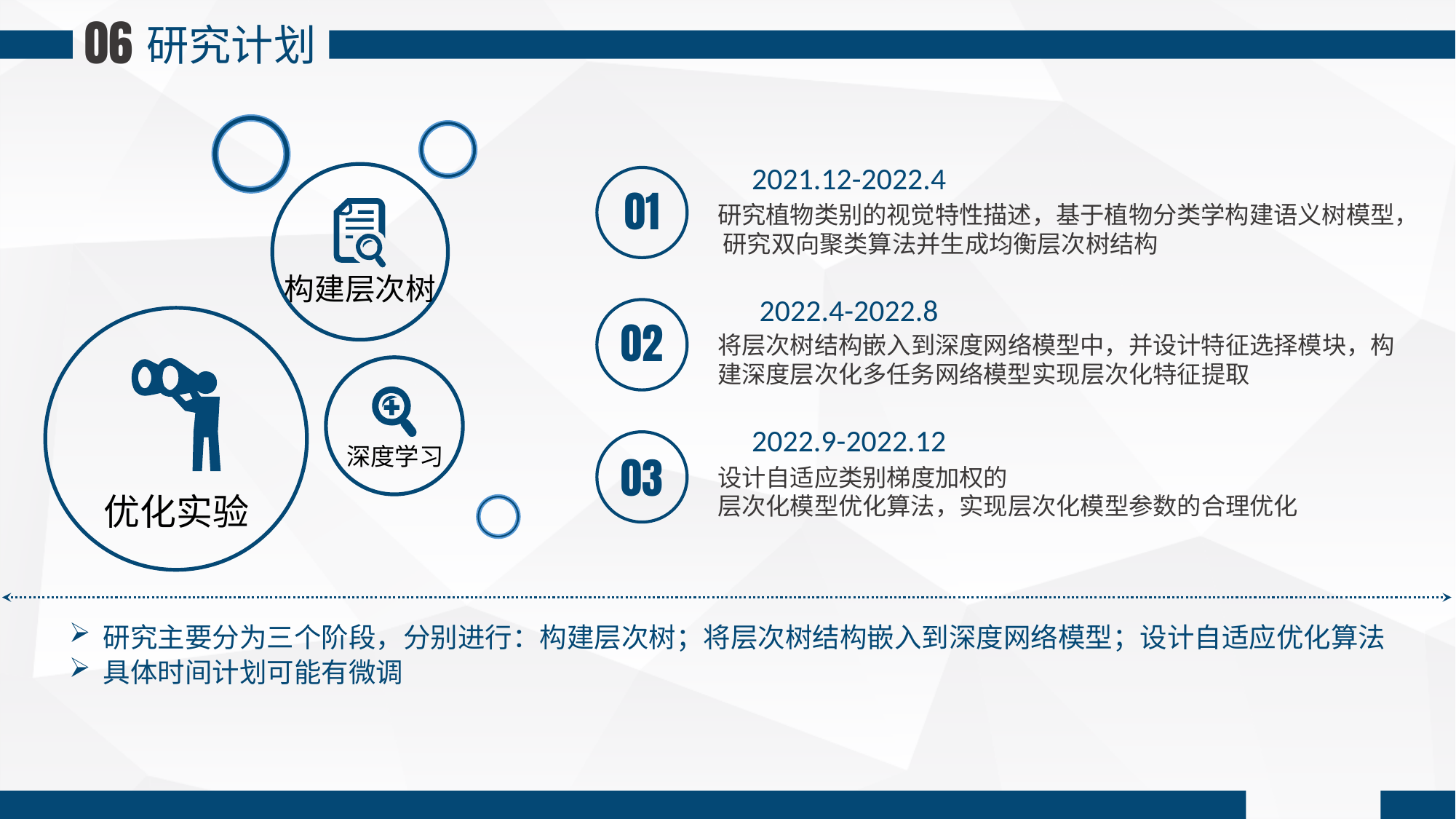

06
研究计划

2021.12-2022.4
研究植物类别的视觉特性描述，基于植物分类学构建语义树模型， 研究双向聚类算法并生成均衡层次树结构

构建层次树

01
2022.4-2022.8
将层次树结构嵌入到深度网络模型中，并设计特征选择模块，构建深度层次化多任务网络模型实现层次化特征提取

02

优化实验

深度学习
2022.9-2022.12
设计自适应类别梯度加权的
层次化模型优化算法，实现层次化模型参数的合理优化

03

研究主要分为三个阶段，分别进行：构建层次树；将层次树结构嵌入到深度网络模型；设计自适应优化算法
具体时间计划可能有微调